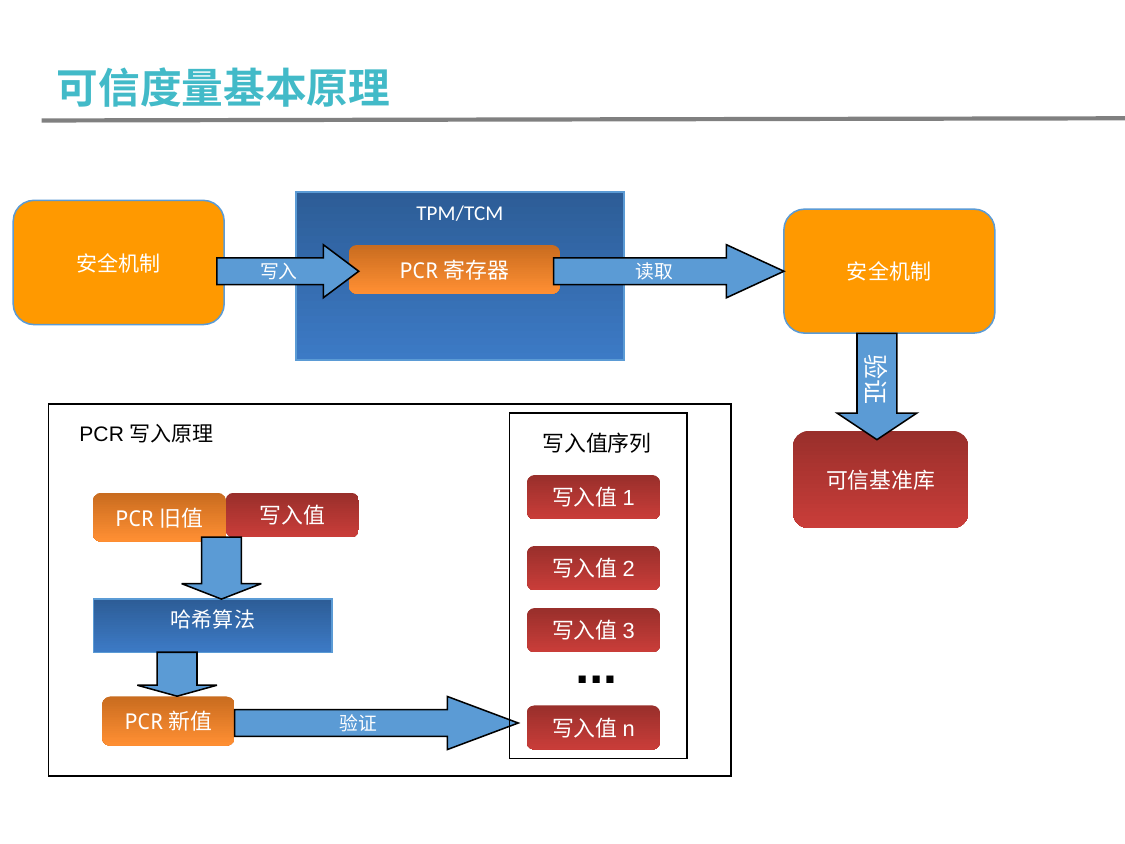

可信度量基本原理
可信度量基本原理
TPM/TCM
安全机制
安全机制
写入
读取
PCR寄存器
验证

PCR写入原理

写入值序列
可信基准库
写入值1
PCR旧值
写入值

写入值2
哈希算法
写入值3
...

PCR新值
验证
写入值n
可信计算北京市重点实验室
*
*